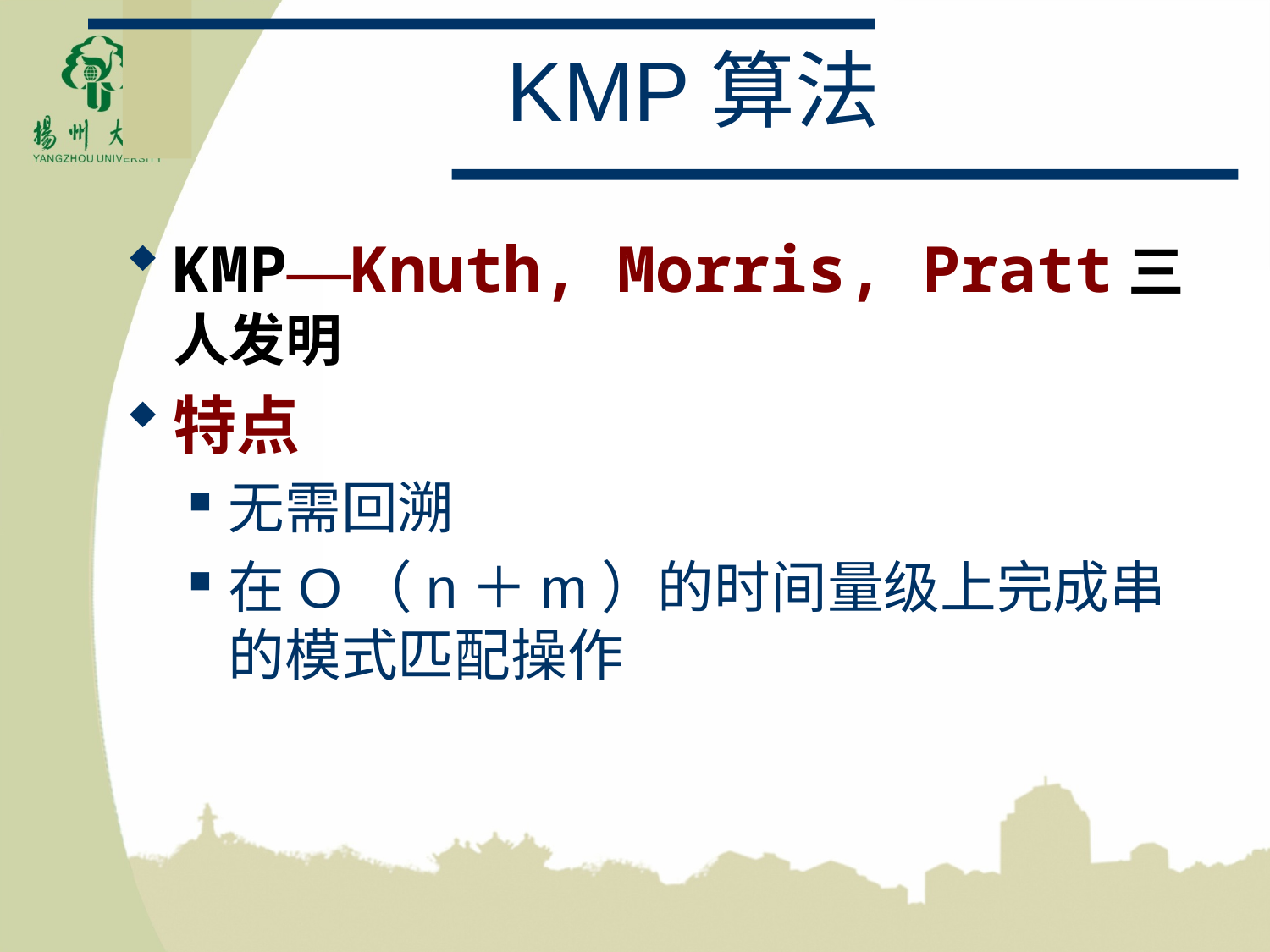

# KMP算法
KMP—Knuth, Morris, Pratt三人发明
特点
无需回溯
在O（n＋m）的时间量级上完成串的模式匹配操作